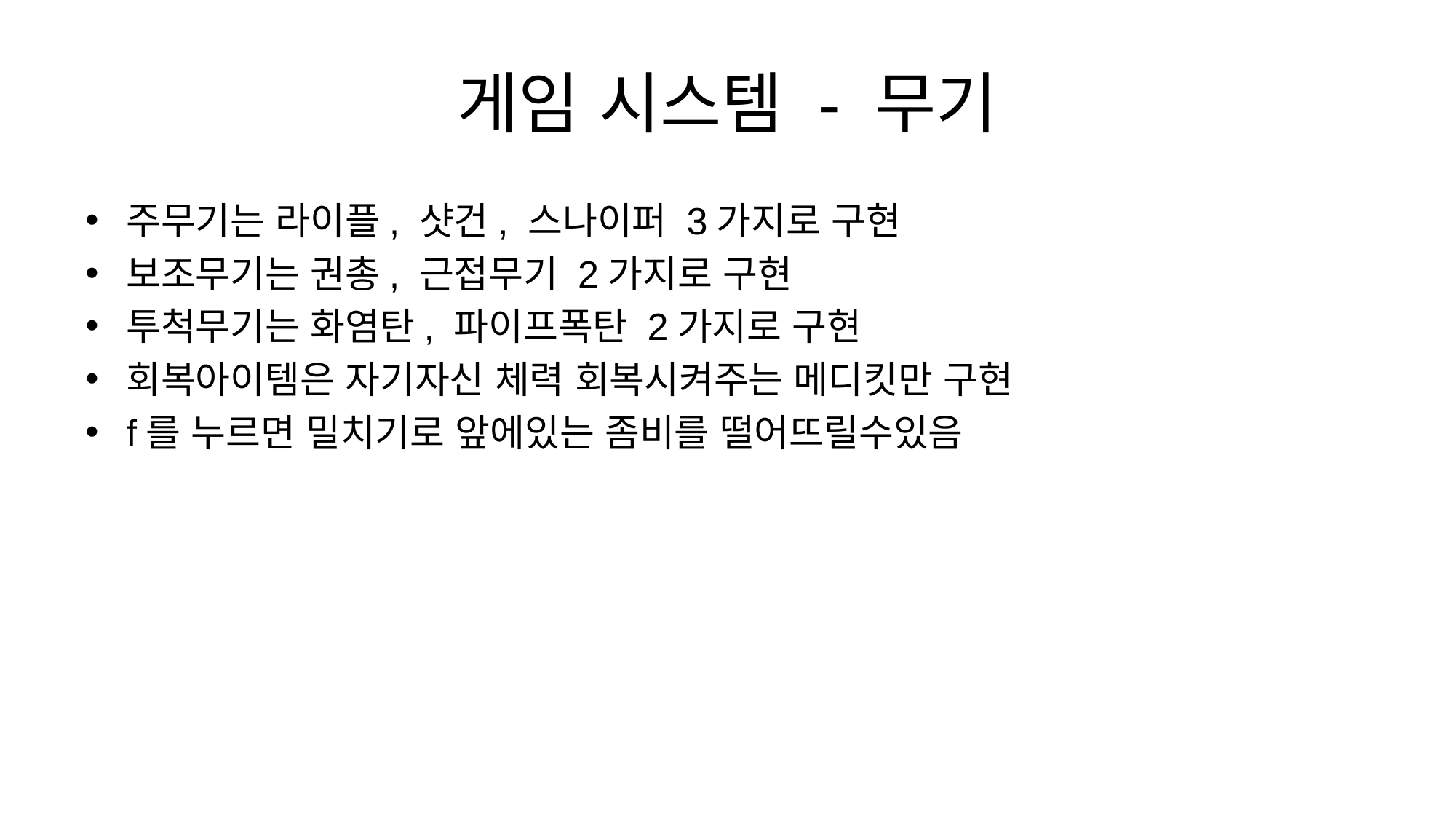

# 게임 시스템 - 무기
주무기는 라이플, 샷건, 스나이퍼 3가지로 구현
보조무기는 권총, 근접무기 2가지로 구현
투척무기는 화염탄, 파이프폭탄 2가지로 구현
회복아이템은 자기자신 체력 회복시켜주는 메디킷만 구현
f를 누르면 밀치기로 앞에있는 좀비를 떨어뜨릴수있음